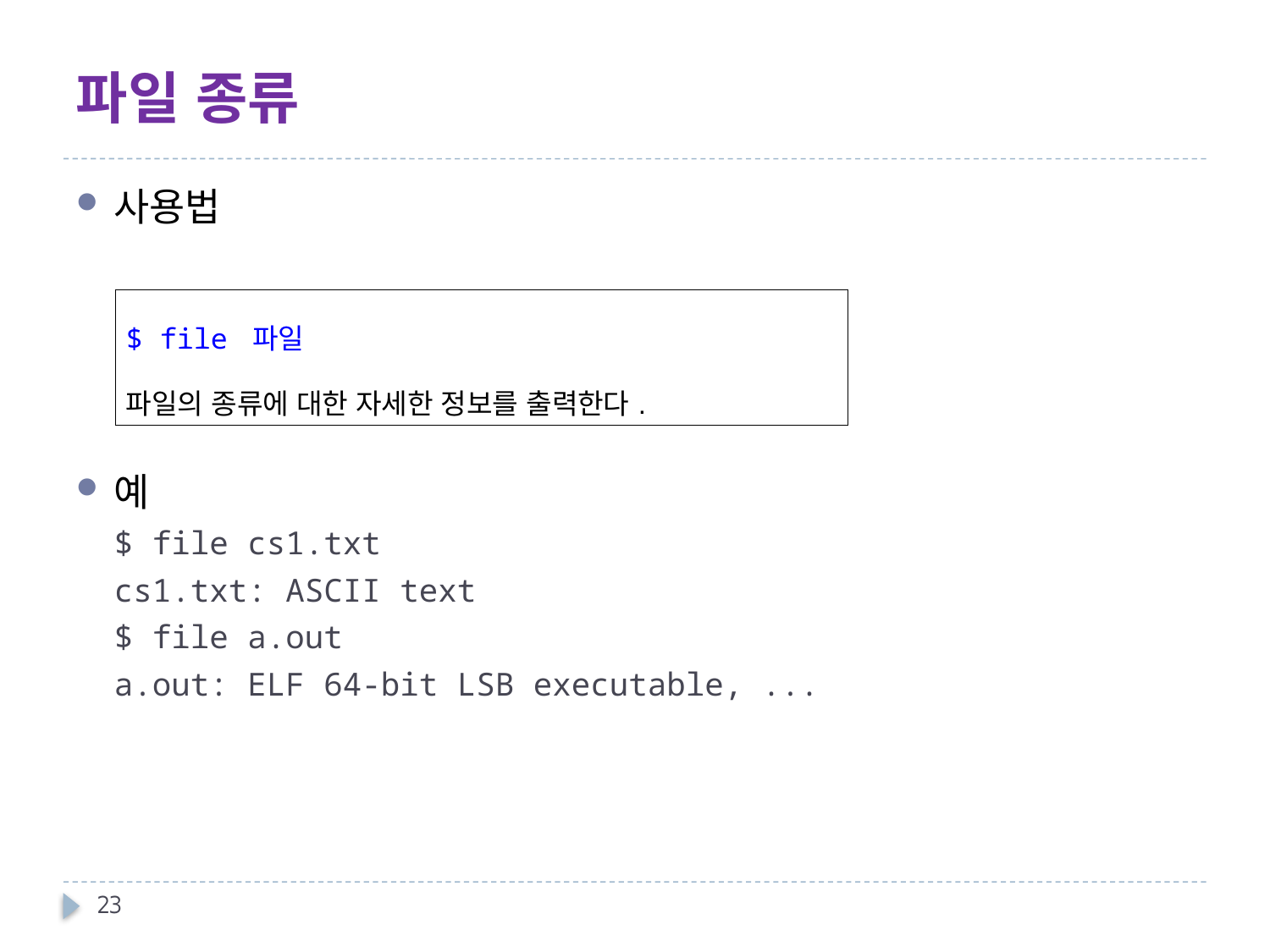

# 파일 종류
사용법

예
$ file cs1.txt
cs1.txt: ASCII text
$ file a.out
a.out: ELF 64-bit LSB executable, ...

| $ file 파일 파일의 종류에 대한 자세한 정보를 출력한다. |
| --- |

23